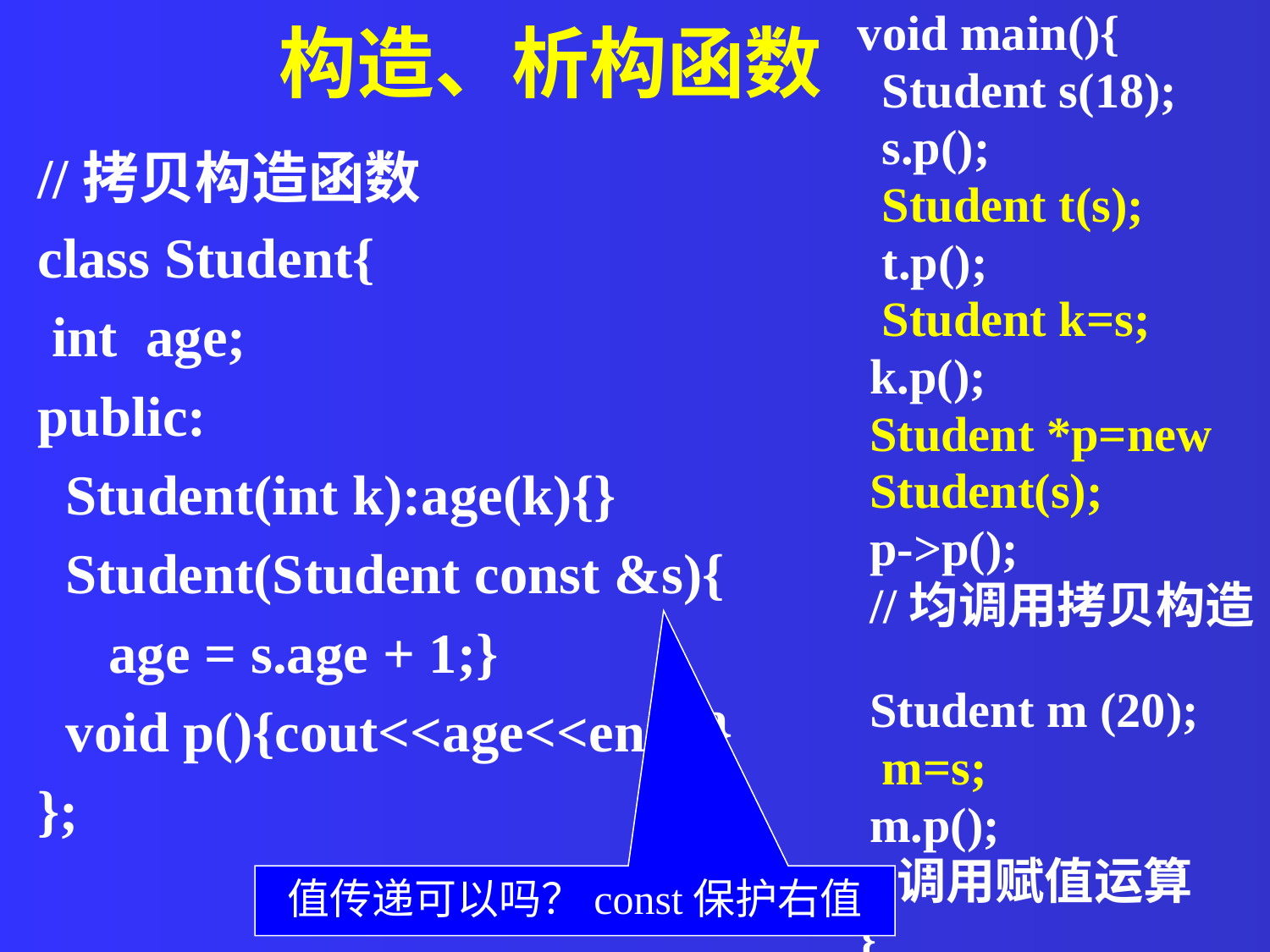

void main(){
  Student s(18);
  s.p();
  Student t(s);
  t.p();
  Student k=s;
 k.p();
 Student *p=new
 Student(s);
 p->p();
 //均调用拷贝构造
 Student m (20);
  m=s;
 m.p();
//调用赋值运算
}
构造、析构函数
//拷贝构造函数
class Student{
 int  age;
public:
  Student(int k):age(k){}
  Student(Student const &s){
     age = s.age + 1;}
  void p(){cout<<age<<endl;}
};
值传递可以吗？const保护右值